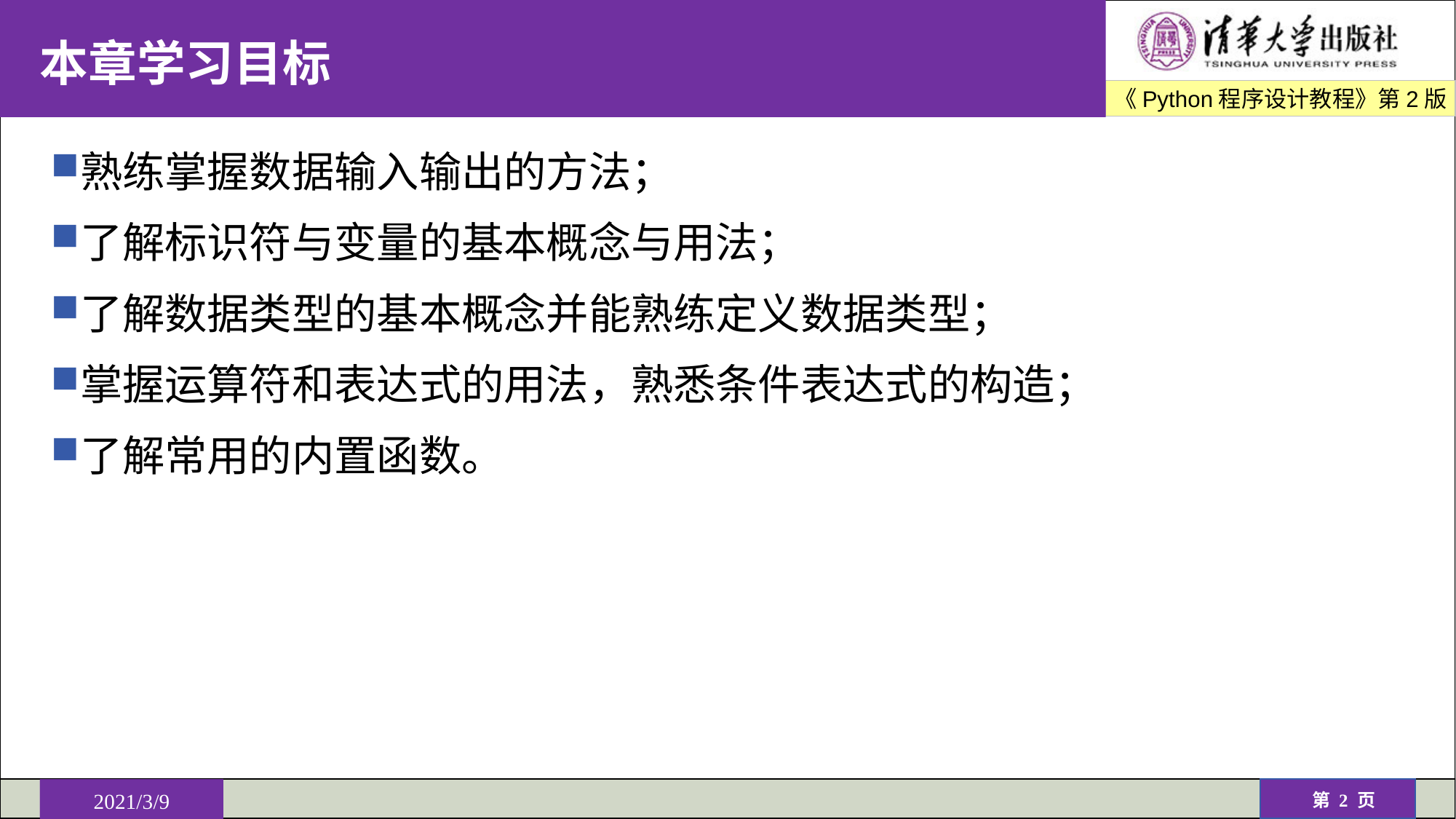

# 本章学习目标
熟练掌握数据输入输出的方法；
了解标识符与变量的基本概念与用法；
了解数据类型的基本概念并能熟练定义数据类型；
掌握运算符和表达式的用法，熟悉条件表达式的构造；
了解常用的内置函数。